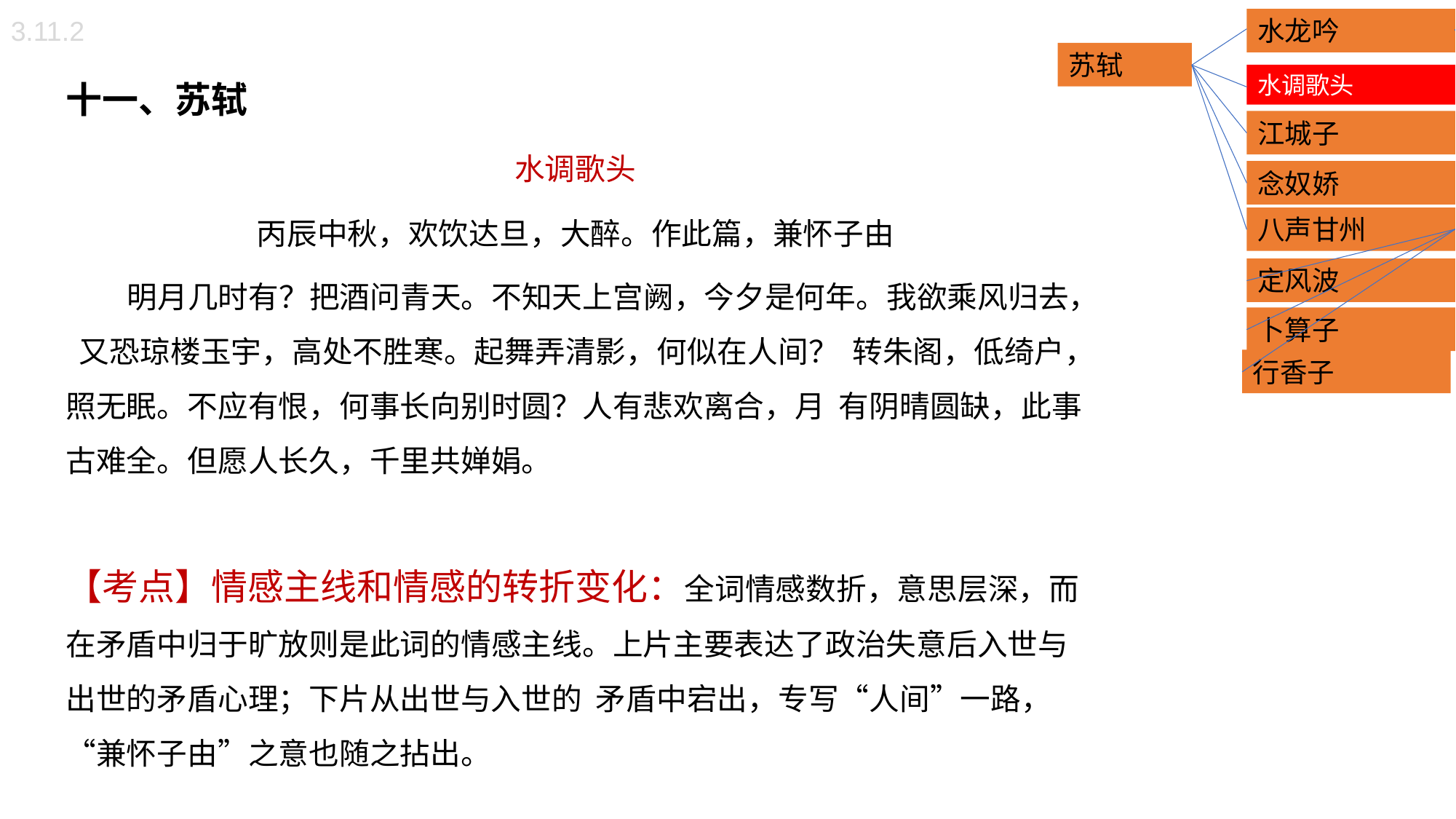

3.11.2
水龙吟
苏轼
十一、苏轼
水调歌头
丙辰中秋，欢饮达旦，大醉。作此篇，兼怀子由
        明月几时有？把酒问青天。不知天上宫阙，今夕是何年。我欲乘风归去，  又恐琼楼玉宇，高处不胜寒。起舞弄清影，何似在人间？  转朱阁，低绮户，照无眠。不应有恨，何事长向别时圆？人有悲欢离合，月  有阴晴圆缺，此事古难全。但愿人长久，千里共婵娟。

【考点】情感主线和情感的转折变化：全词情感数折，意思层深，而在矛盾中归于旷放则是此词的情感主线。上片主要表达了政治失意后入世与出世的矛盾心理；下片从出世与入世的  矛盾中宕出，专写“人间”一路，“兼怀子由”之意也随之拈出。
水调歌头
江城子
念奴娇
八声甘州
定风波
卜算子
行香子